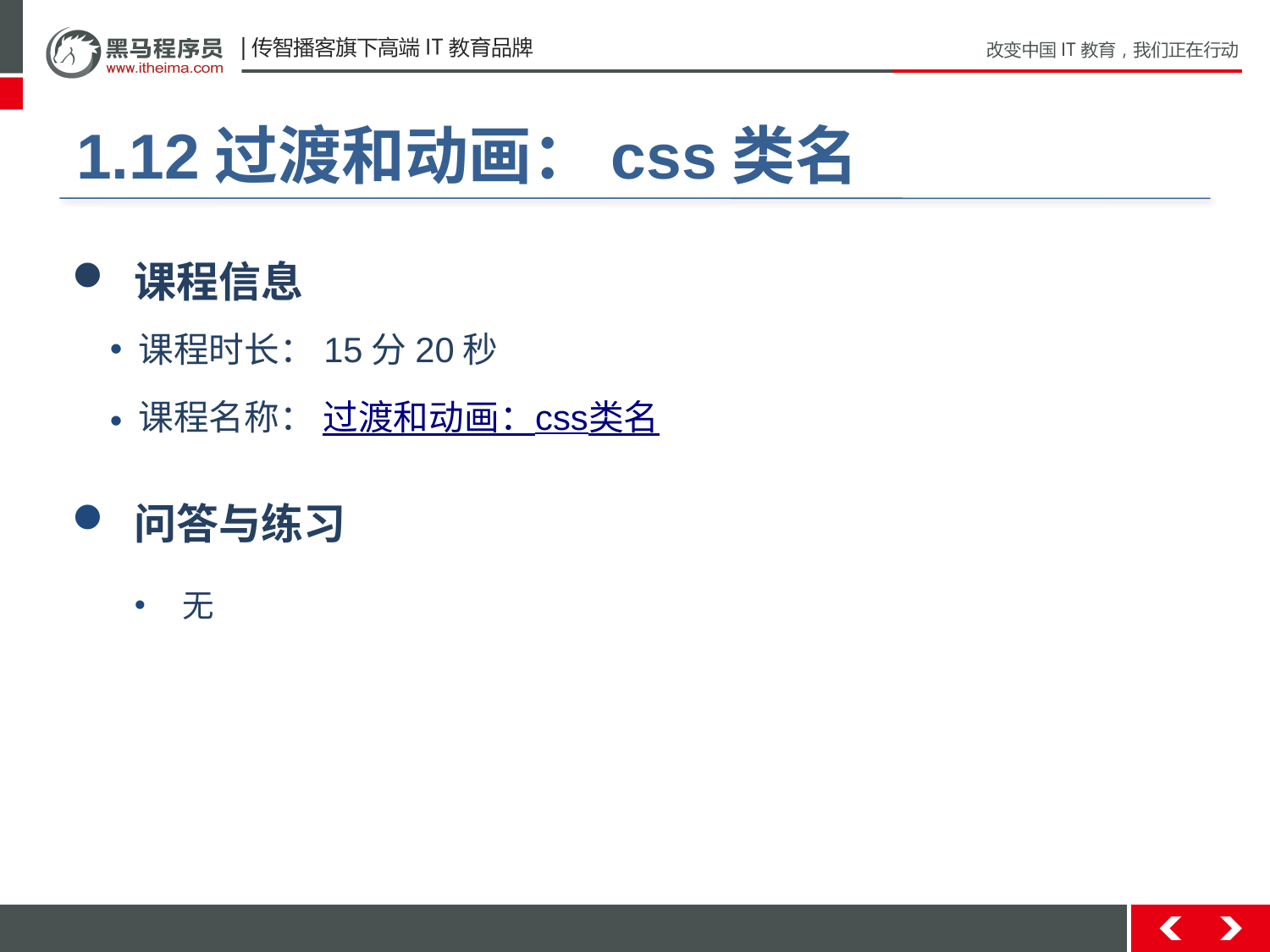

#
1.12过渡和动画：css类名
 课程信息
 课程时长：15分20秒
 课程名称： 过渡和动画：css类名
 问答与练习
无